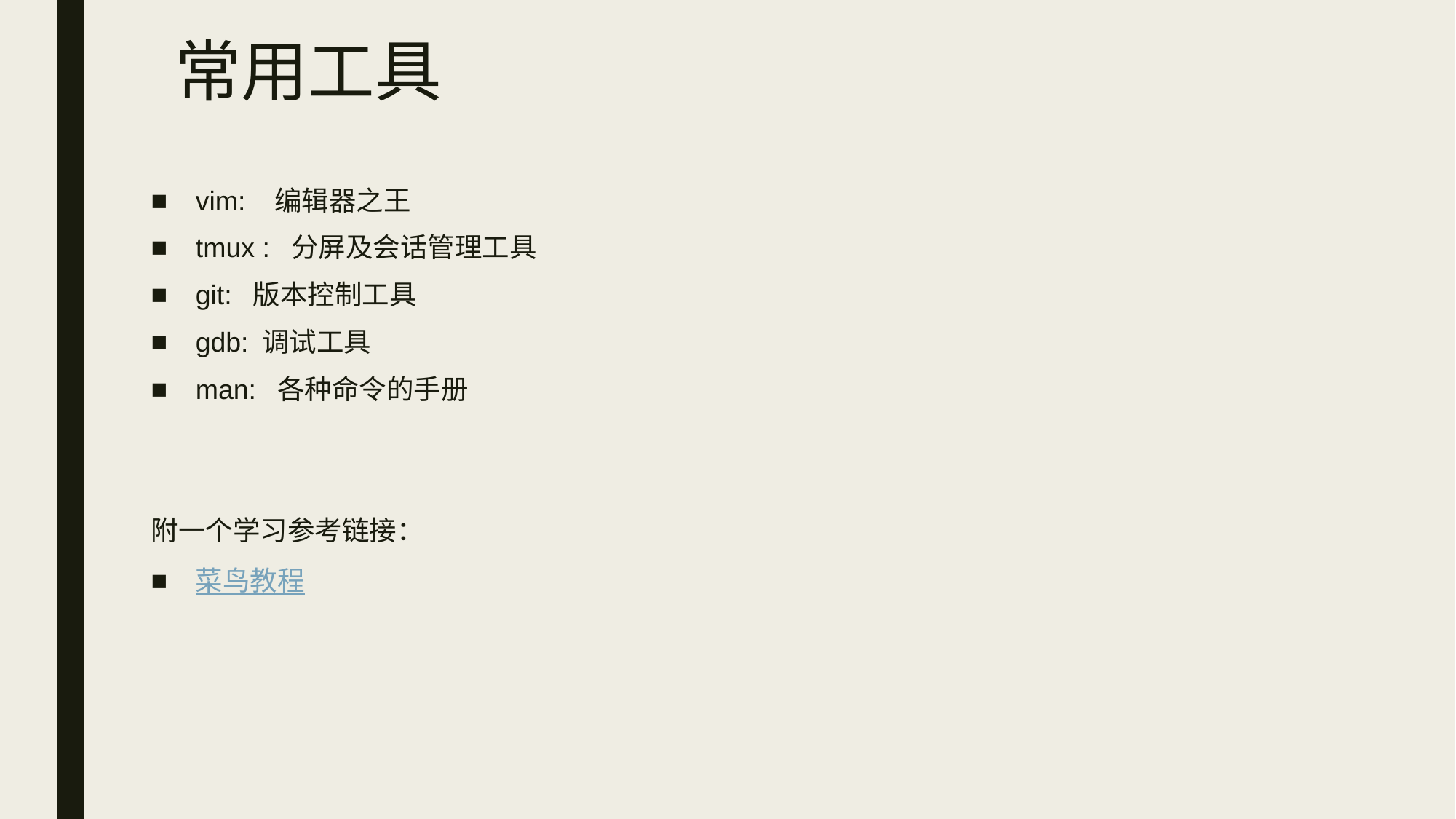

# 常用工具
vim:   编辑器之王
tmux :  分屏及会话管理工具
git:  版本控制工具
gdb: 调试工具
man:  各种命令的手册

附一个学习参考链接：
菜鸟教程